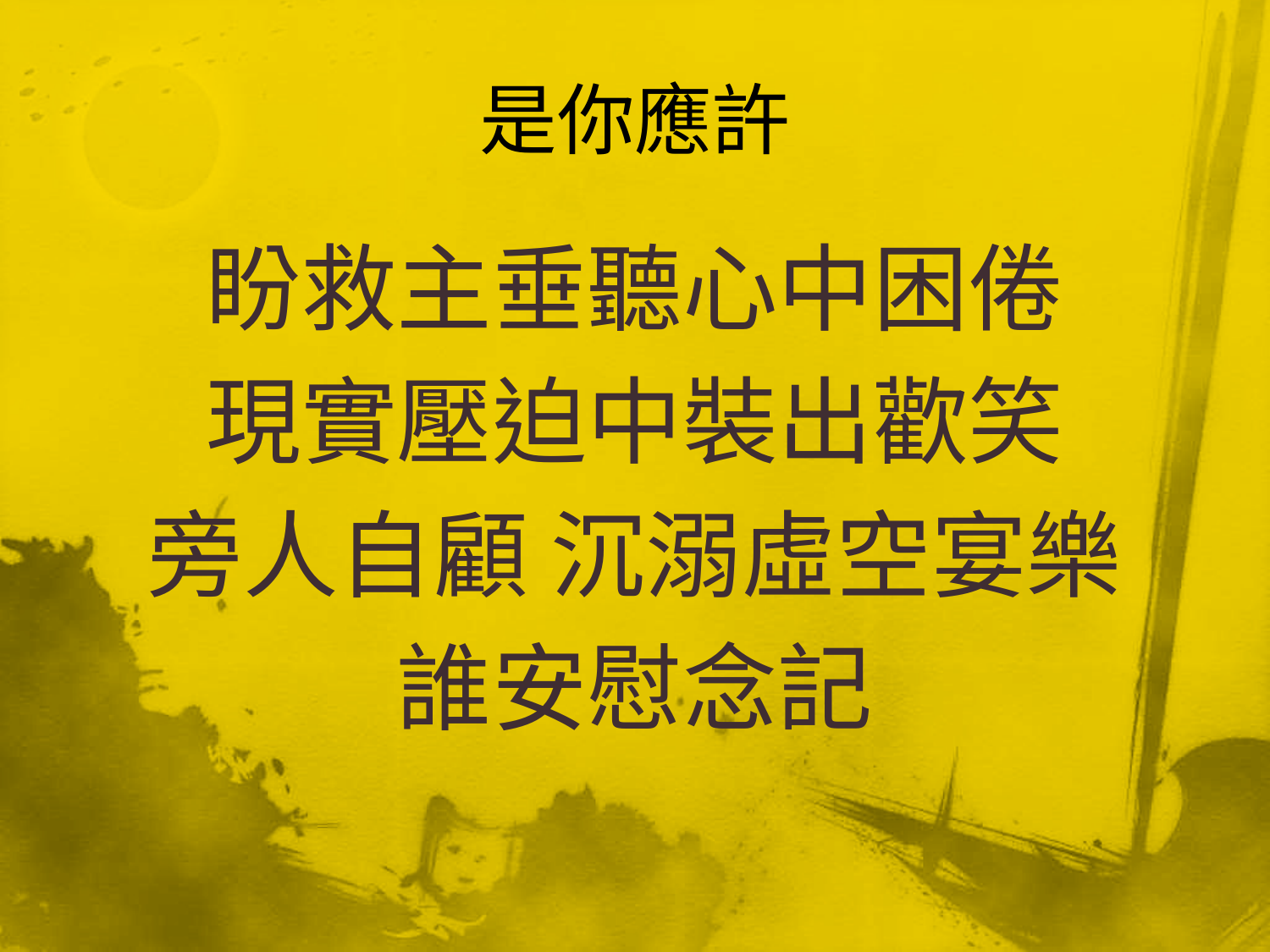

# 是你應許
盼救主垂聽心中困倦
現實壓迫中裝出歡笑
旁人自顧 沉溺虛空宴樂
誰安慰念記